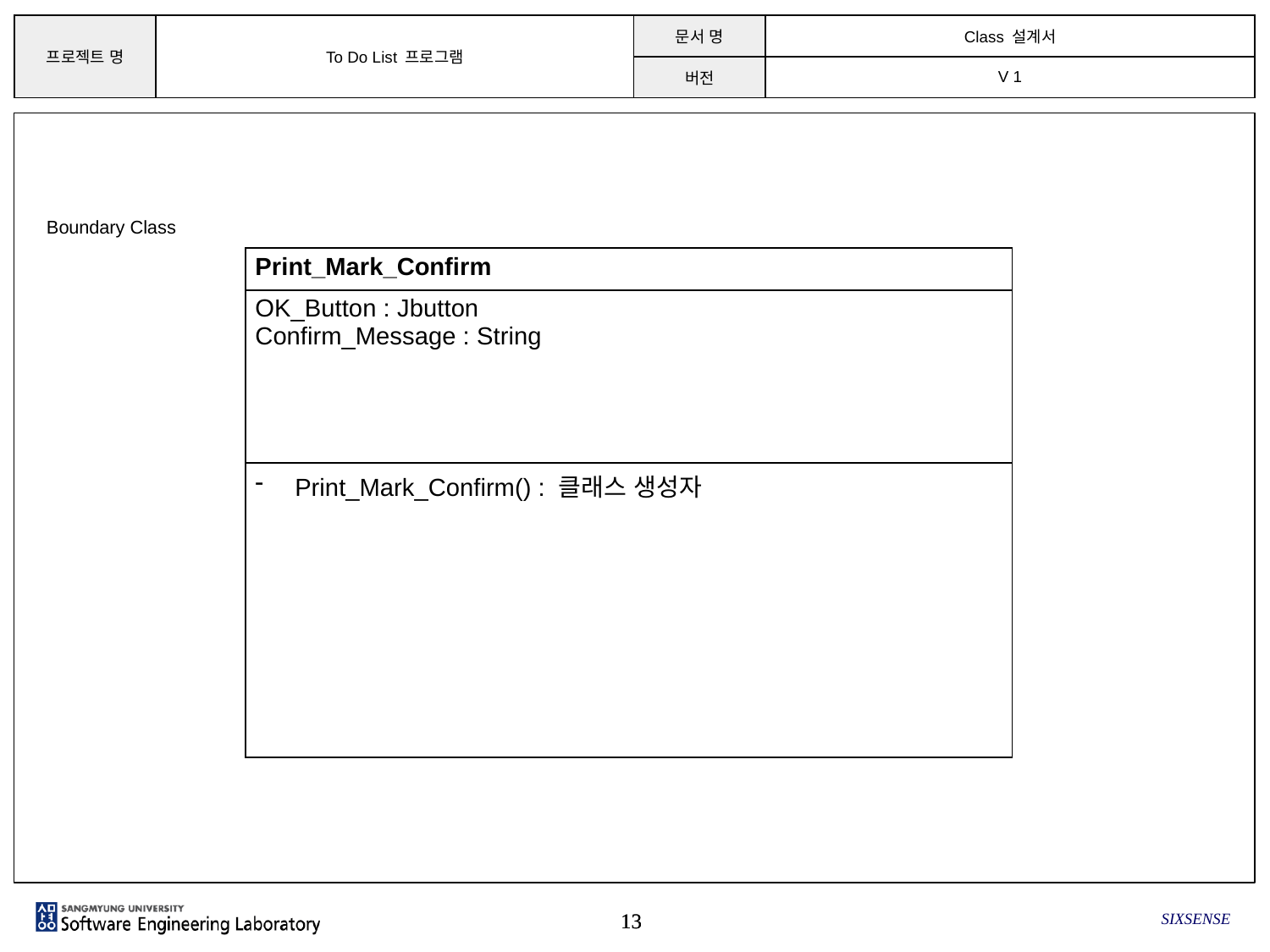

Boundary Class
| Print\_Mark\_Confirm |
| --- |
| OK\_Button : Jbutton Confirm\_Message : String |
| Print\_Mark\_Confirm() : 클래스 생성자 |
SIXSENSE